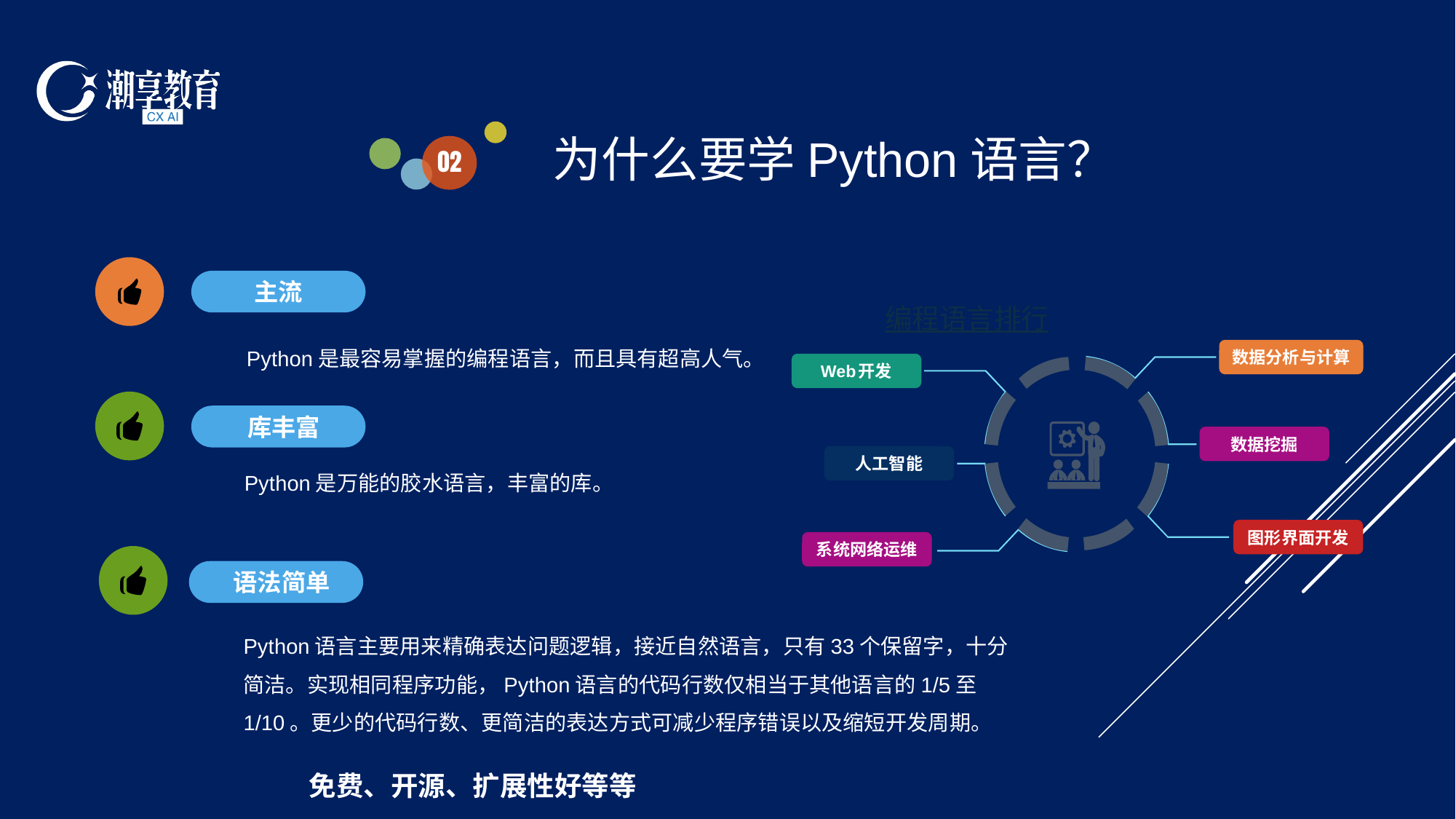

为什么要学Python语言？

02

主流

编程语言排行
数据分析与计算
Web开发

人工智能

图形界面开发

系统网络运维
数据挖掘
Python是最容易掌握的编程语言，而且具有超高人气。

 库丰富
Python是万能的胶水语言，丰富的库。

 语法简单
Python语言主要用来精确表达问题逻辑，接近自然语言，只有33个保留字，十分简洁。实现相同程序功能，Python语言的代码行数仅相当于其他语言的1/5至1/10。更少的代码行数、更简洁的表达方式可减少程序错误以及缩短开发周期。
免费、开源、扩展性好等等